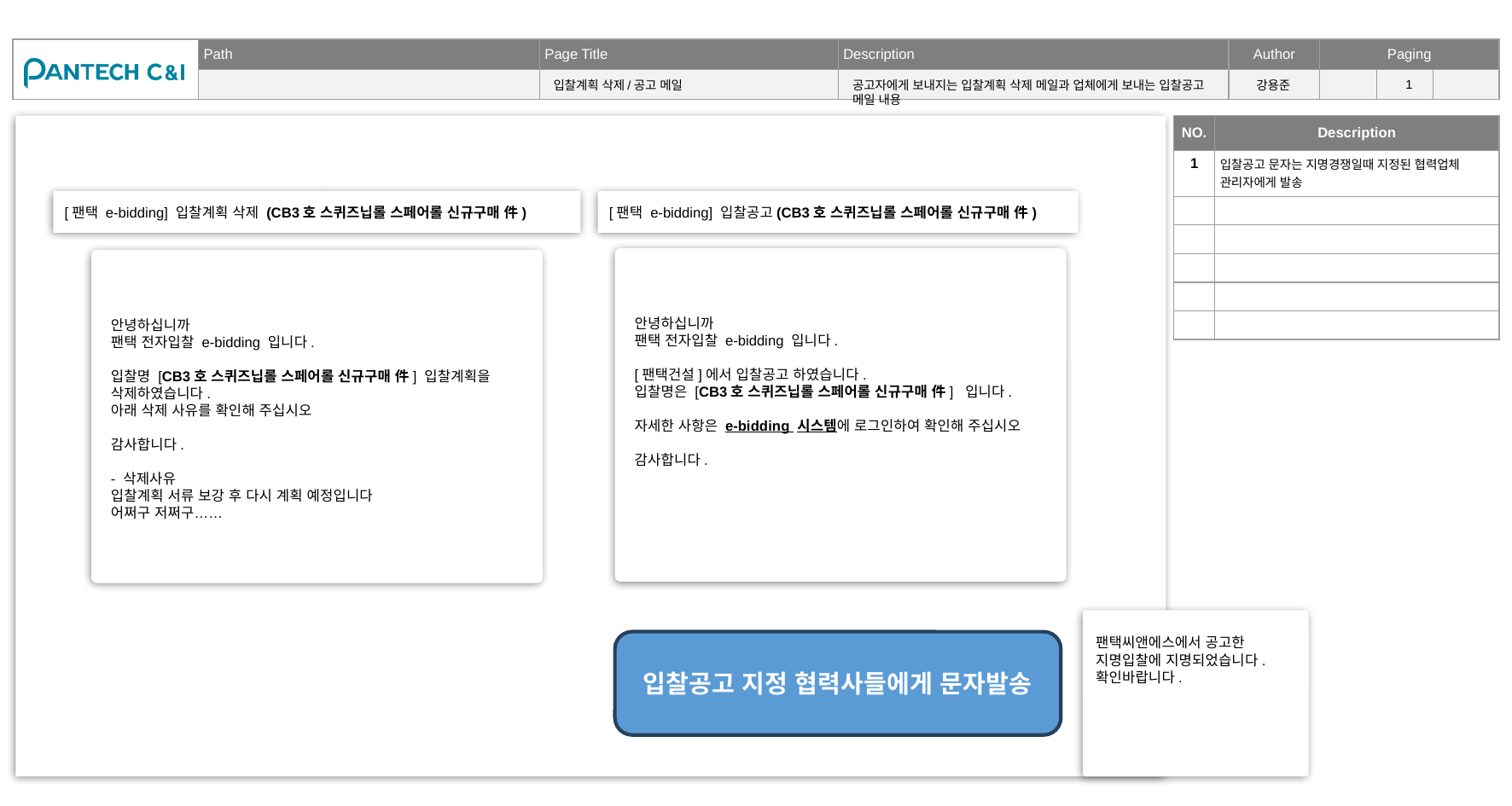

1
입찰계획 삭제/공고 메일
공고자에게 보내지는 입찰계획 삭제 메일과 업체에게 보내는 입찰공고  메일 내용
강용준

| NO. | Description |
| --- | --- |
| 1 | 입찰공고 문자는 지명경쟁일때 지정된 협력업체 관리자에게 발송 |
|  |  |
|  |  |
|  |  |
|  |  |
|  |  |
[팬택 e-bidding] 입찰계획 삭제 (CB3호 스퀴즈닙롤 스페어롤 신규구매 件)
[팬택 e-bidding] 입찰공고(CB3호 스퀴즈닙롤 스페어롤 신규구매 件)

안녕하십니까
팬택 전자입찰 e-bidding 입니다.

[팬택건설]에서 입찰공고 하였습니다.
입찰명은 [CB3호 스퀴즈닙롤 스페어롤 신규구매 件]  입니다.

자세한 사항은 e-bidding 시스템에 로그인하여 확인해 주십시오

감사합니다.
안녕하십니까
팬택 전자입찰 e-bidding 입니다.

입찰명 [CB3호 스퀴즈닙롤 스페어롤 신규구매 件] 입찰계획을 삭제하였습니다.
아래 삭제 사유를 확인해 주십시오

감사합니다.

- 삭제사유
입찰계획 서류 보강 후 다시 계획 예정입니다
어쩌구 저쩌구……

팬택씨앤에스에서 공고한 지명입찰에 지명되었습니다.
확인바랍니다.
입찰공고 지정 협력사들에게 문자발송